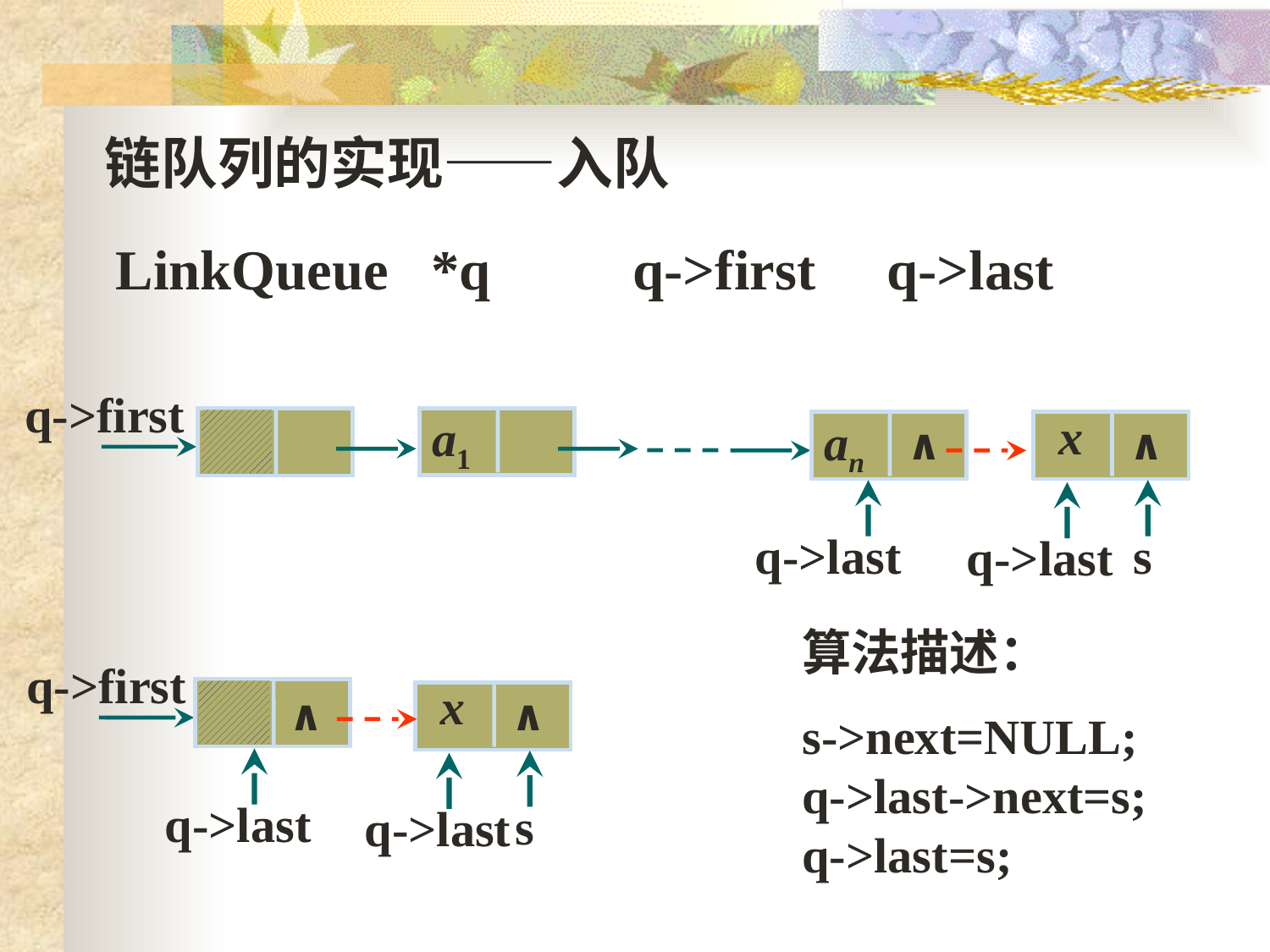

链队列的实现——入队
LinkQueue   *q
q->first	q->last
q->first

a1

∧
∧
an

 x

s

q->last

q->last
算法描述：
s->next=NULL;
q->last->next=s;
q->last=s;
q->first

∧
∧
 x

s

q->last

q->last